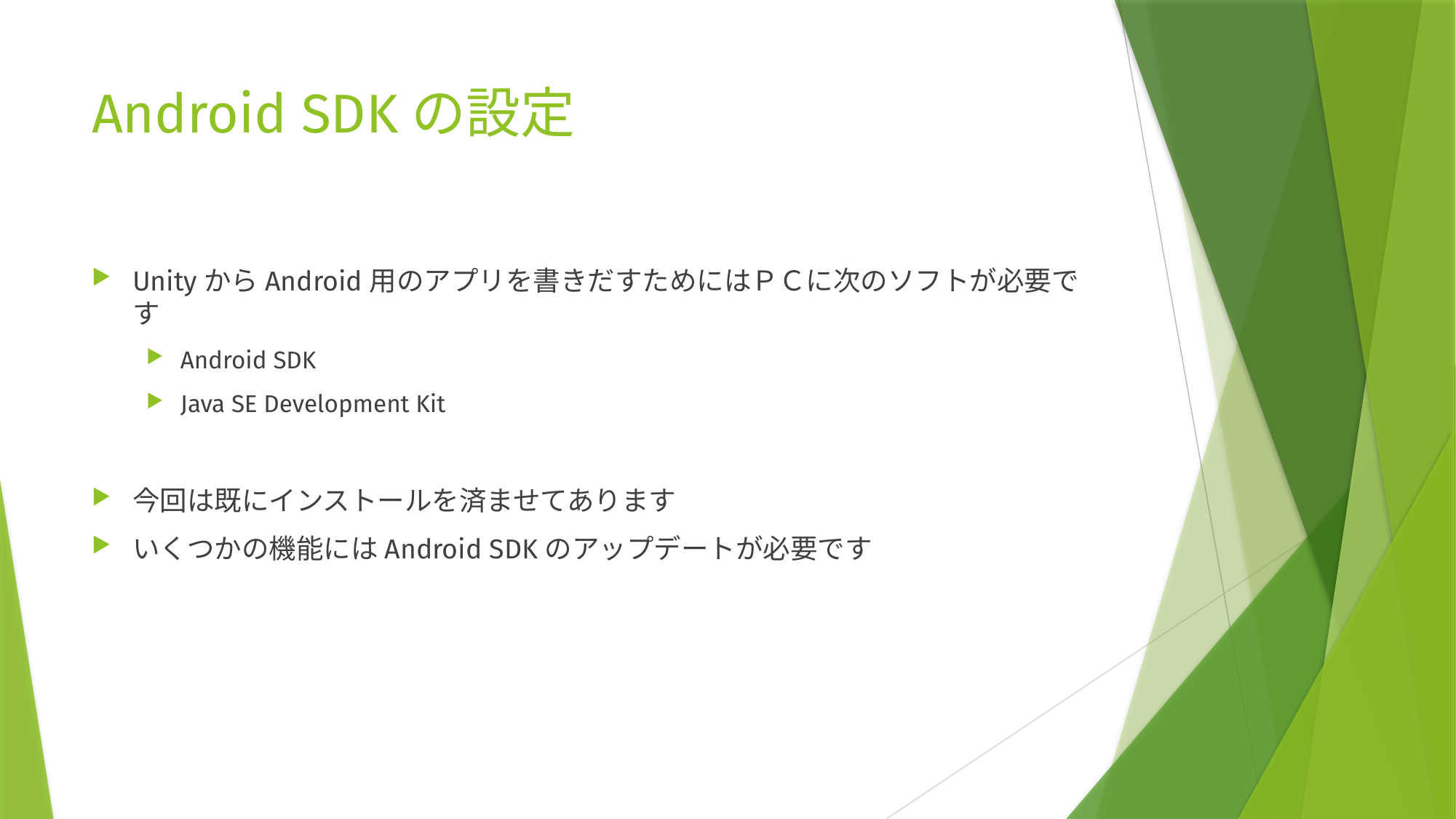

# Android SDKの設定
UnityからAndroid用のアプリを書きだすためにはＰＣに次のソフトが必要です
Android SDK
Java SE Development Kit

今回は既にインストールを済ませてあります
いくつかの機能にはAndroid SDKのアップデートが必要です